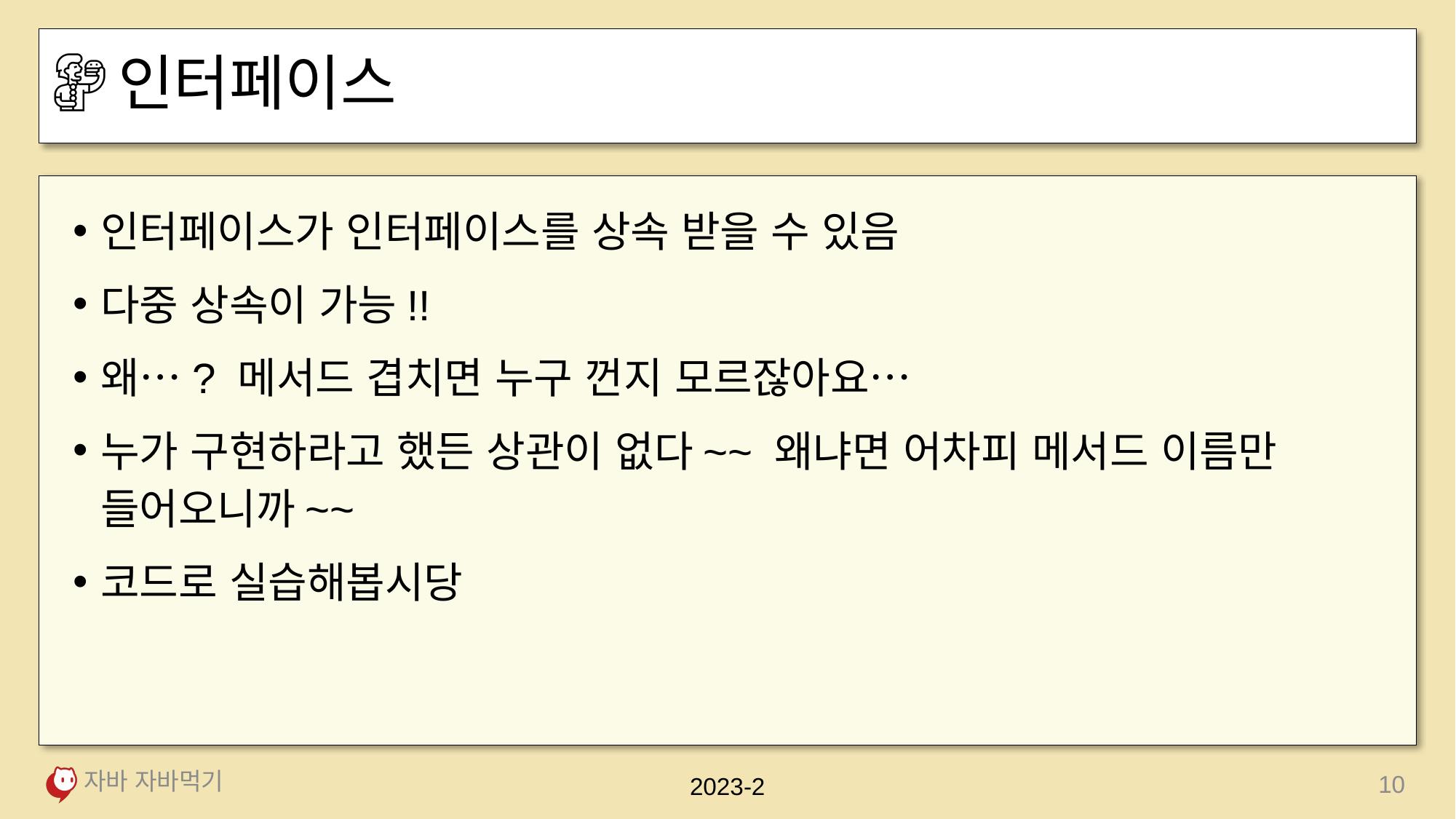

# 인터페이스
인터페이스가 인터페이스를 상속 받을 수 있음
다중 상속이 가능!!
왜…? 메서드 겹치면 누구 껀지 모르잖아요…
누가 구현하라고 했든 상관이 없다~~ 왜냐면 어차피 메서드 이름만 들어오니까~~
코드로 실습해봅시당
자바 자바먹기
10